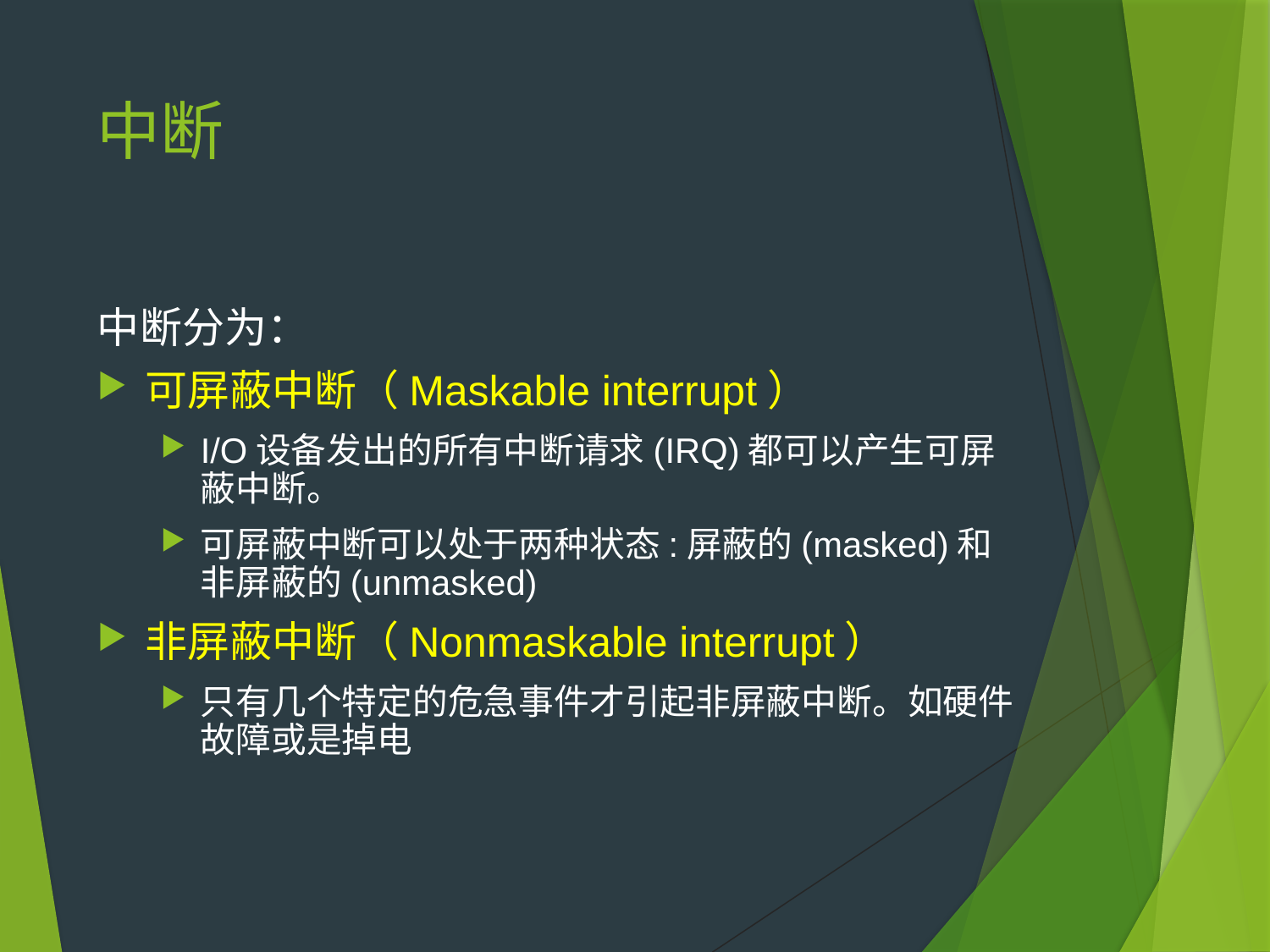

# 中断
中断分为：
可屏蔽中断（Maskable interrupt）
I/O设备发出的所有中断请求(IRQ)都可以产生可屏蔽中断。
可屏蔽中断可以处于两种状态:屏蔽的(masked)和非屏蔽的(unmasked)
非屏蔽中断（Nonmaskable interrupt）
只有几个特定的危急事件才引起非屏蔽中断。如硬件故障或是掉电